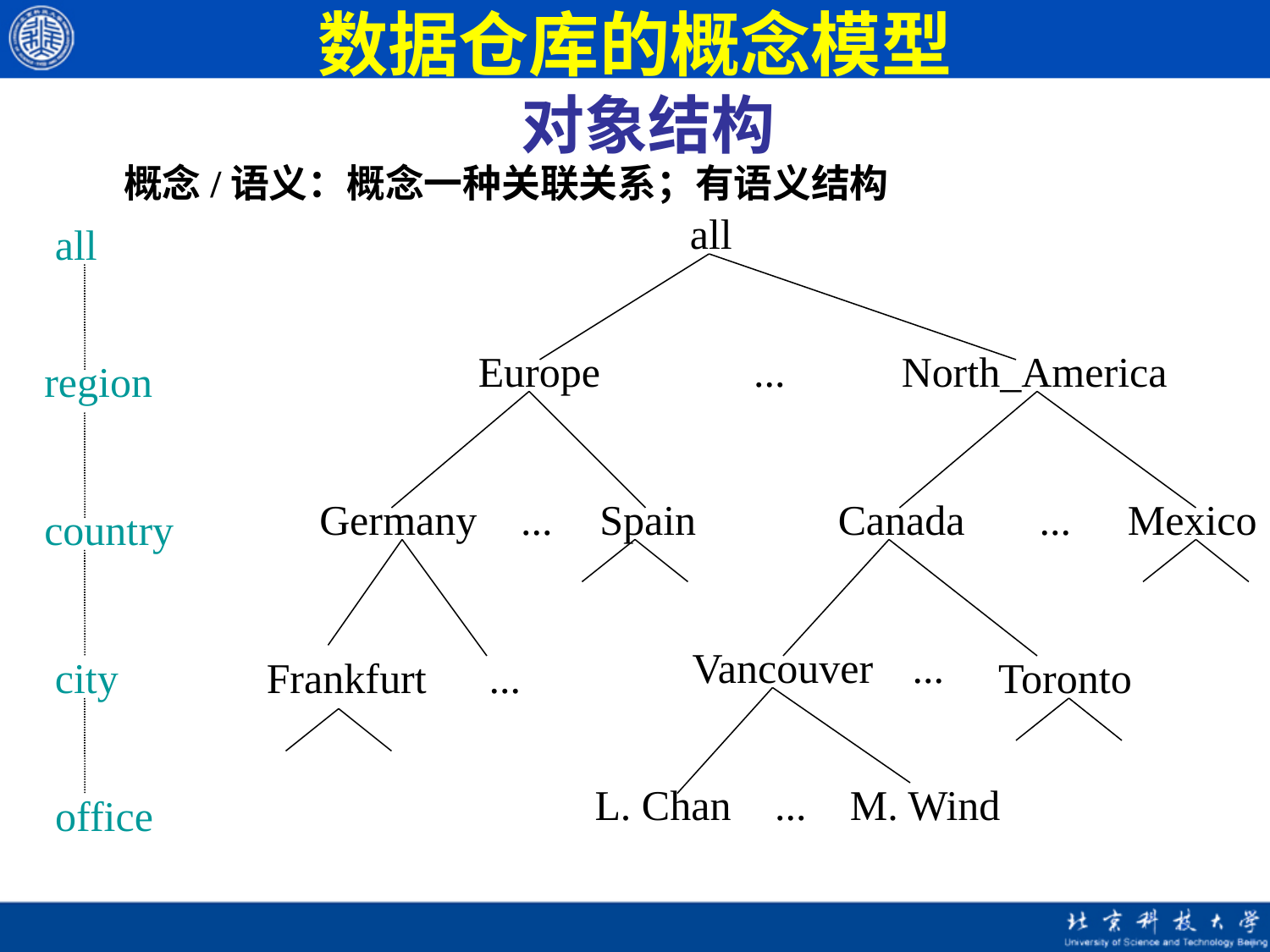

数据仓库的概念模型
# 对象结构
概念/语义：概念一种关联关系；有语义结构
all
all

Europe
...
North_America
region

Germany
...
Spain
Canada
...
Mexico
country

Vancouver
...
city
Frankfurt
...
Toronto

L. Chan
...
M. Wind
office